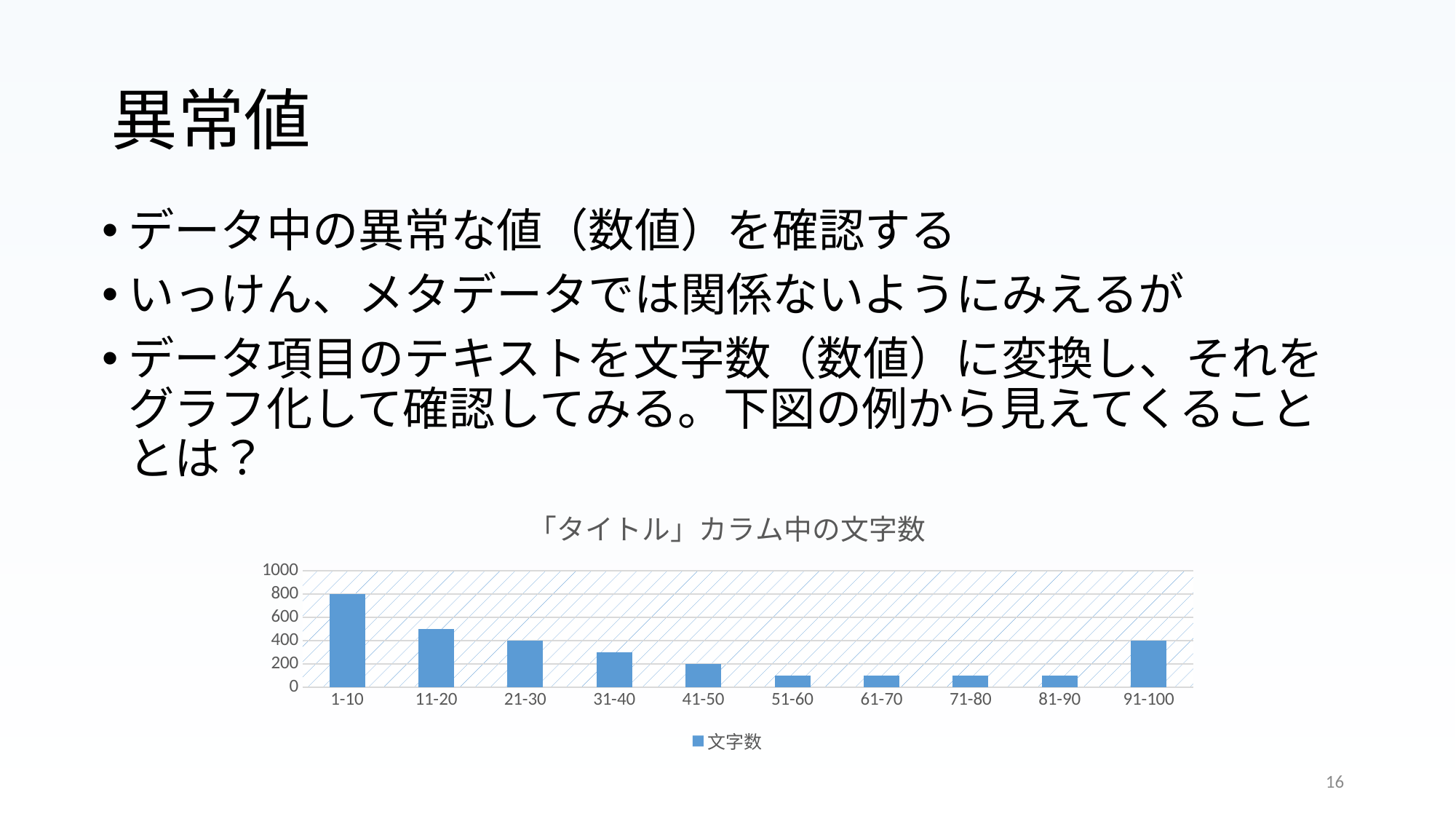

# 異常値
データ中の異常な値（数値）を確認する
いっけん、メタデータでは関係ないようにみえるが
データ項目のテキストを文字数（数値）に変換し、それをグラフ化して確認してみる。下図の例から見えてくることとは？

### Chart: 「タイトル」カラム中の文字数

| Category | 文字数 |
|---|---|
| 1-10 | 800.0 |
| 11-20 | 500.0 |
| 21-30 | 400.0 |
| 31-40 | 300.0 |
| 41-50 | 200.0 |
| 51-60 | 100.0 |
| 61-70 | 100.0 |
| 71-80 | 100.0 |
| 81-90 | 100.0 |
| 91-100 | 400.0 |
16